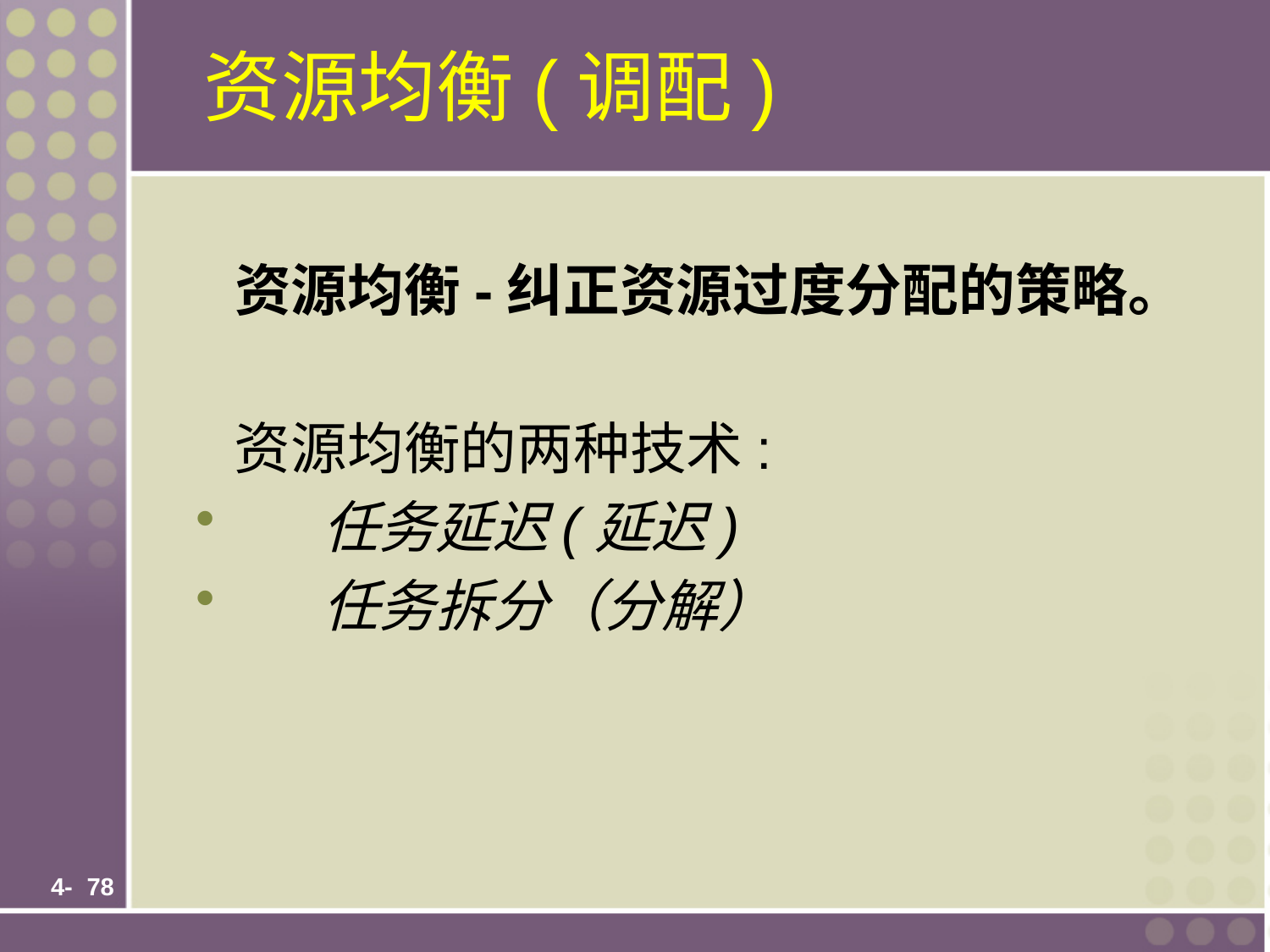

# 资源均衡(调配)
  资源均衡-纠正资源过度分配的策略。

  资源均衡的两种技术:
  	任务延迟(延迟)
  	任务拆分（分解）
  4-  78